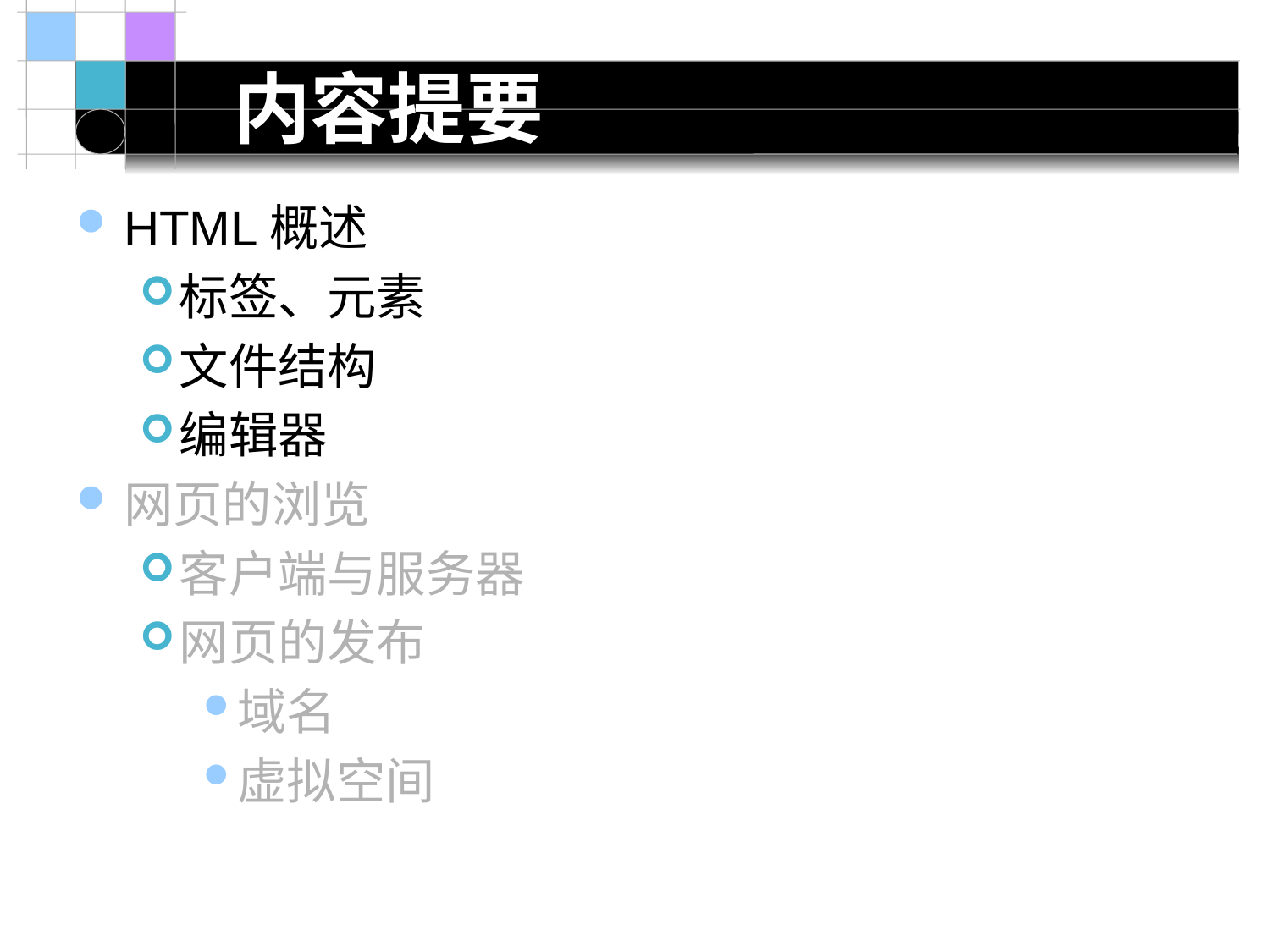

# 内容提要
HTML概述
标签、元素
文件结构
编辑器
网页的浏览
客户端与服务器
网页的发布
域名
虚拟空间